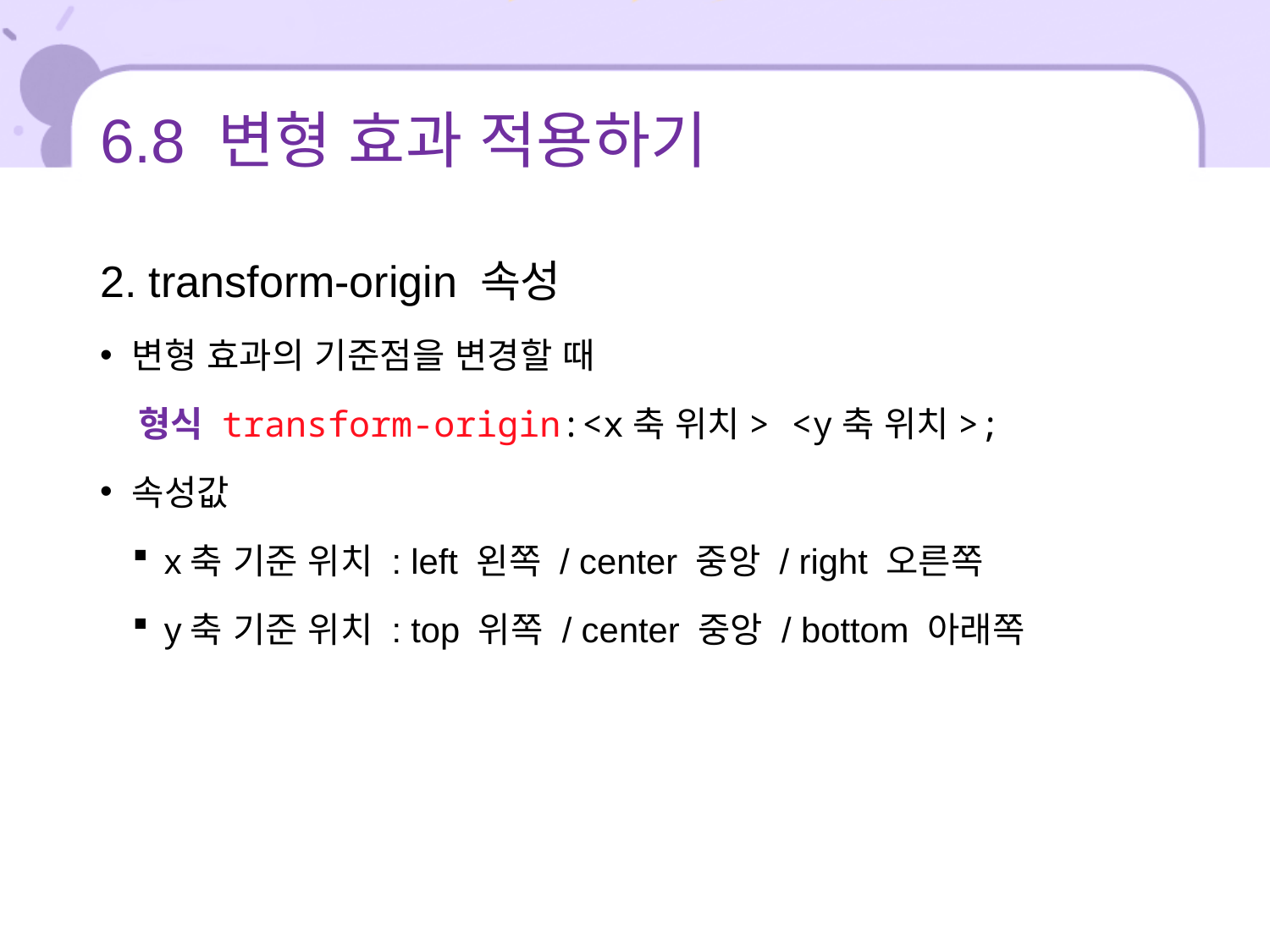

# 6.8 변형 효과 적용하기
2. transform-origin 속성
변형 효과의 기준점을 변경할 때
   형식 transform-origin:<x축 위치> <y축 위치>;
속성값
x축 기준 위치 : left 왼쪽 / center 중앙 / right 오른쪽
y축 기준 위치 : top 위쪽 / center 중앙 / bottom 아래쪽